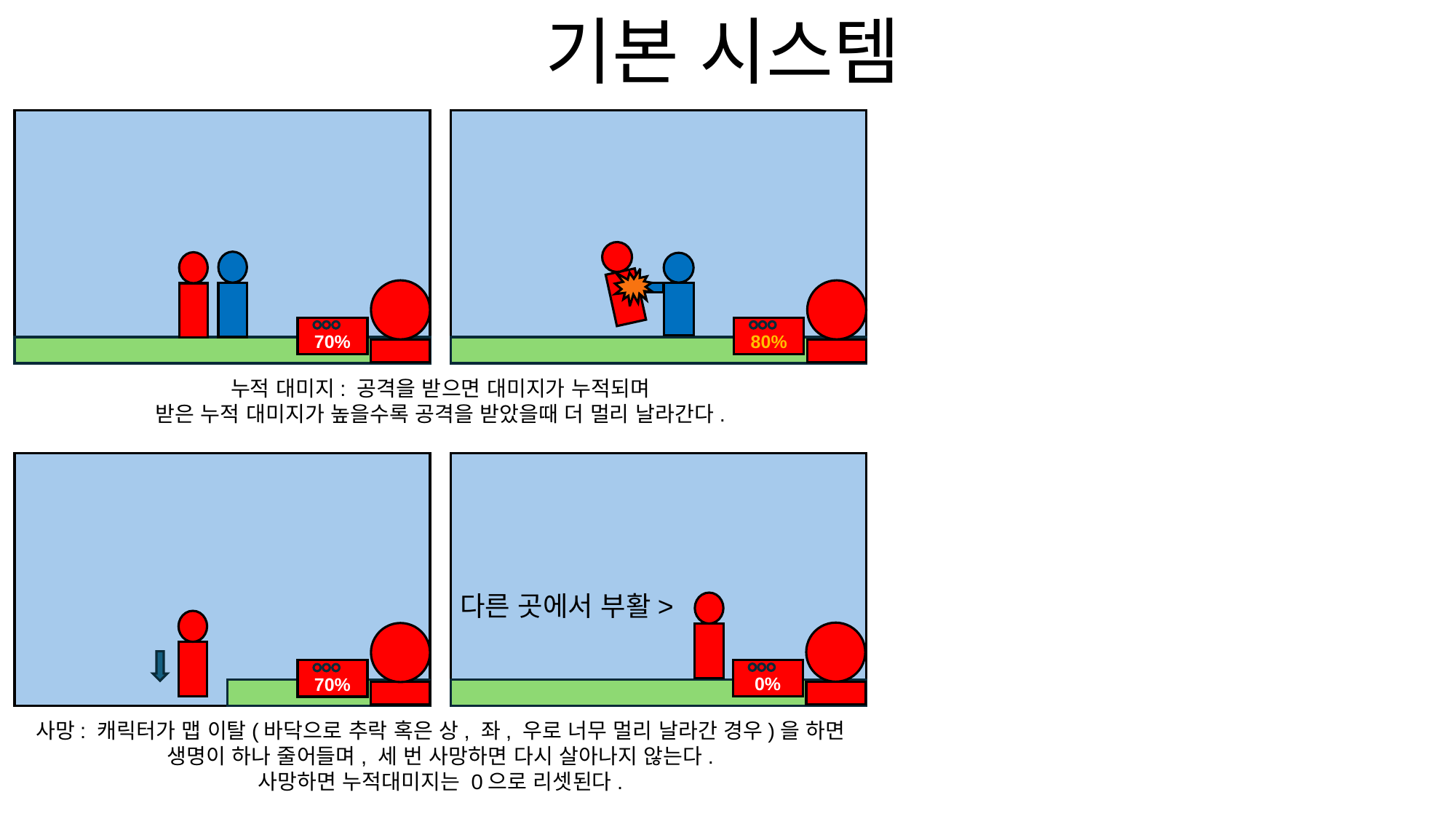

기본 시스템

70%

80%

누적 대미지: 공격을 받으면 대미지가 누적되며
받은 누적 대미지가 높을수록 공격을 받았을때 더 멀리 날라간다.

다른 곳에서 부활>

0%

70%

사망: 캐릭터가 맵 이탈(바닥으로 추락 혹은 상, 좌, 우로 너무 멀리 날라간 경우)을 하면
생명이 하나 줄어들며, 세 번 사망하면 다시 살아나지 않는다.
사망하면 누적대미지는 0으로 리셋된다.